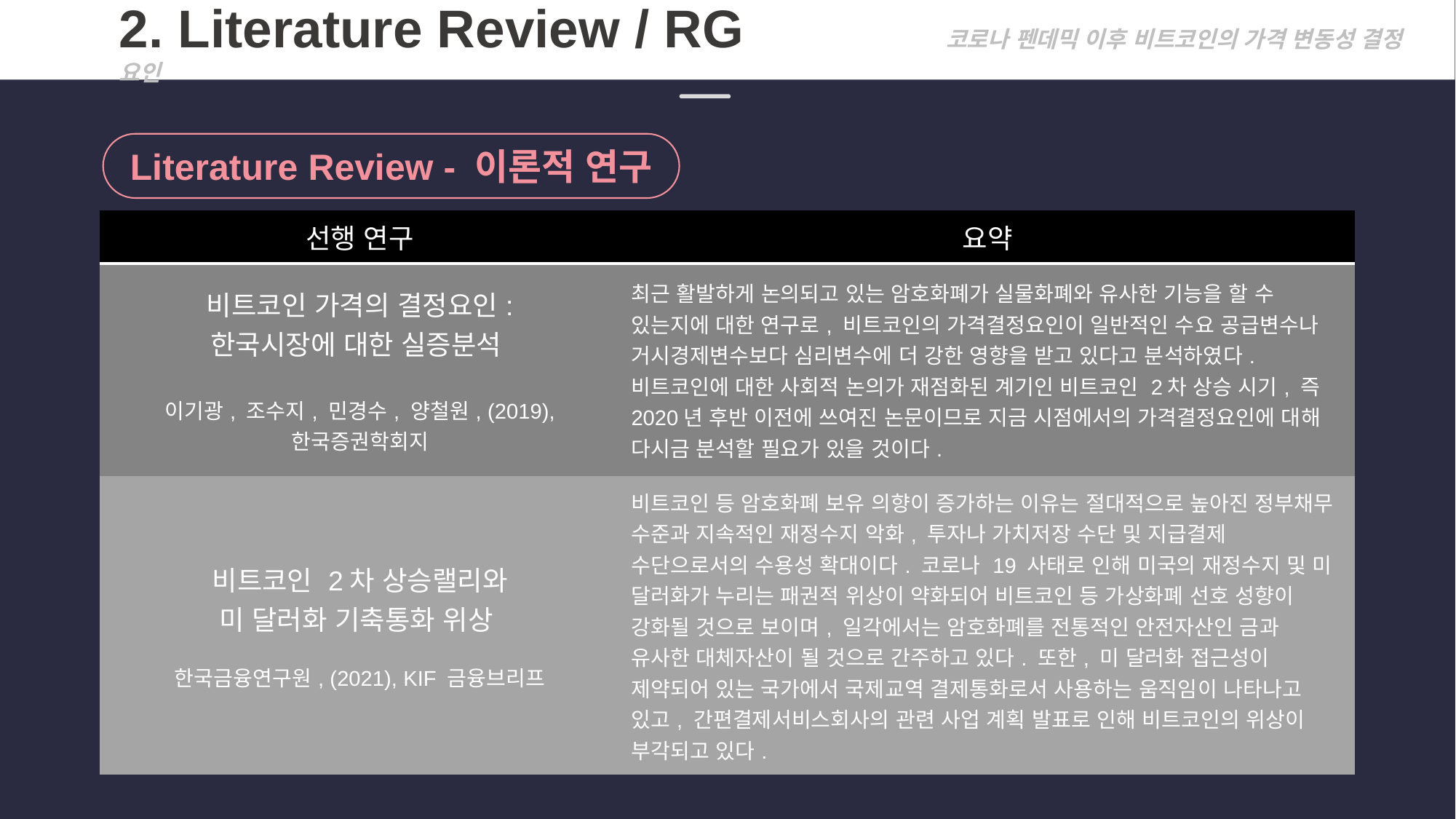

2. Literature Review / RG 		         코로나 펜데믹 이후 비트코인의 가격 변동성 결정 요인

Literature Review - 이론적 연구
| 선행 연구 | 요약 |
| --- | --- |
| 비트코인 가격의 결정요인: 한국시장에 대한 실증분석 이기광, 조수지, 민경수, 양철원, (2019), 한국증권학회지 | 최근 활발하게 논의되고 있는 암호화폐가 실물화폐와 유사한 기능을 할 수 있는지에 대한 연구로, 비트코인의 가격결정요인이 일반적인 수요 공급변수나 거시경제변수보다 심리변수에 더 강한 영향을 받고 있다고 분석하였다. 비트코인에 대한 사회적 논의가 재점화된 계기인 비트코인 2차 상승 시기, 즉 2020년 후반 이전에 쓰여진 논문이므로 지금 시점에서의 가격결정요인에 대해 다시금 분석할 필요가 있을 것이다. |
| 비트코인 2차 상승랠리와 미 달러화 기축통화 위상 한국금융연구원, (2021), KIF 금융브리프 | 비트코인 등 암호화폐 보유 의향이 증가하는 이유는 절대적으로 높아진 정부채무 수준과 지속적인 재정수지 악화, 투자나 가치저장 수단 및 지급결제 수단으로서의 수용성 확대이다. 코로나 19 사태로 인해 미국의 재정수지 및 미 달러화가 누리는 패권적 위상이 약화되어 비트코인 등 가상화폐 선호 성향이 강화될 것으로 보이며, 일각에서는 암호화폐를 전통적인 안전자산인 금과 유사한 대체자산이 될 것으로 간주하고 있다. 또한, 미 달러화 접근성이 제약되어 있는 국가에서 국제교역 결제통화로서 사용하는 움직임이 나타나고 있고, 간편결제서비스회사의 관련 사업 계획 발표로 인해 비트코인의 위상이 부각되고 있다. |